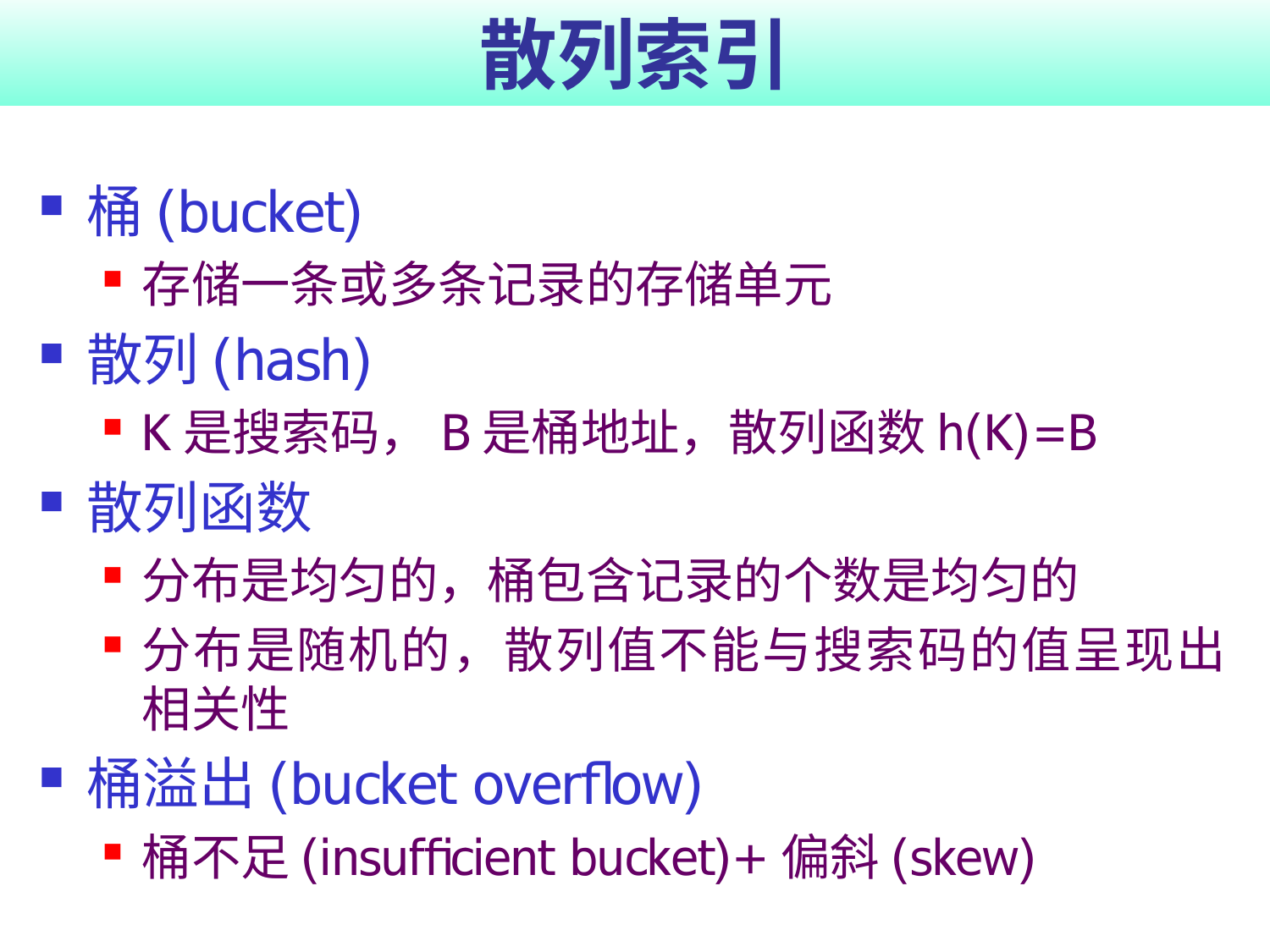

# 散列索引
桶(bucket)
存储一条或多条记录的存储单元
散列(hash)
K是搜索码，B是桶地址，散列函数h(K)=B
散列函数
分布是均匀的，桶包含记录的个数是均匀的
分布是随机的，散列值不能与搜索码的值呈现出相关性
桶溢出(bucket overflow)
桶不足(insufficient bucket)+偏斜(skew)